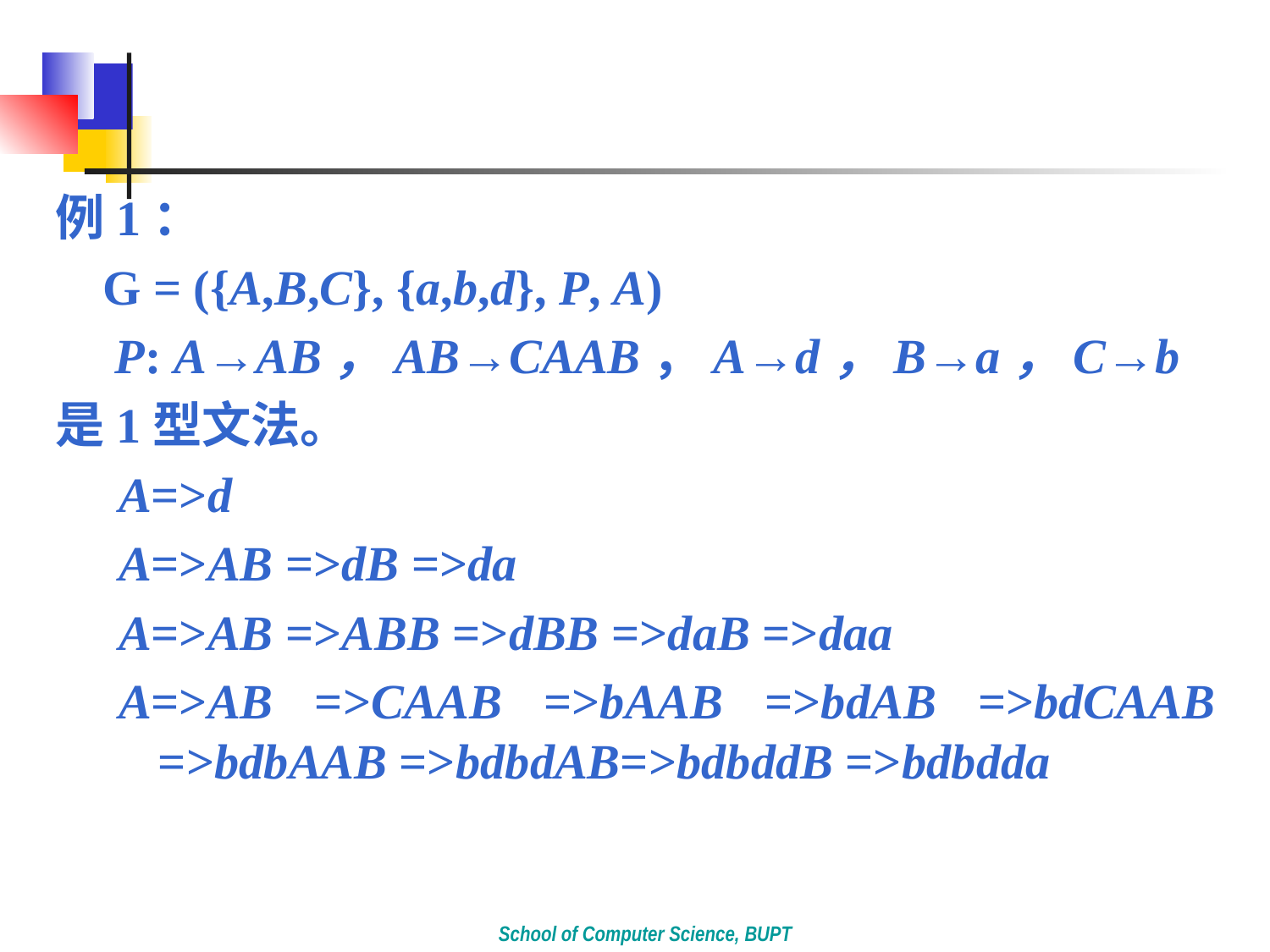

#
例1：
	G = ({A,B,C}, {a,b,d}, P, A)
	 P: A→AB，AB→CAAB，A→d，B→a，C→b
是1型文法。
A=>d
A=>AB =>dB =>da
A=>AB =>ABB =>dBB =>daB =>daa
A=>AB =>CAAB =>bAAB =>bdAB =>bdCAAB =>bdbAAB =>bdbdAB=>bdbddB =>bdbdda

School of Computer Science, BUPT
44